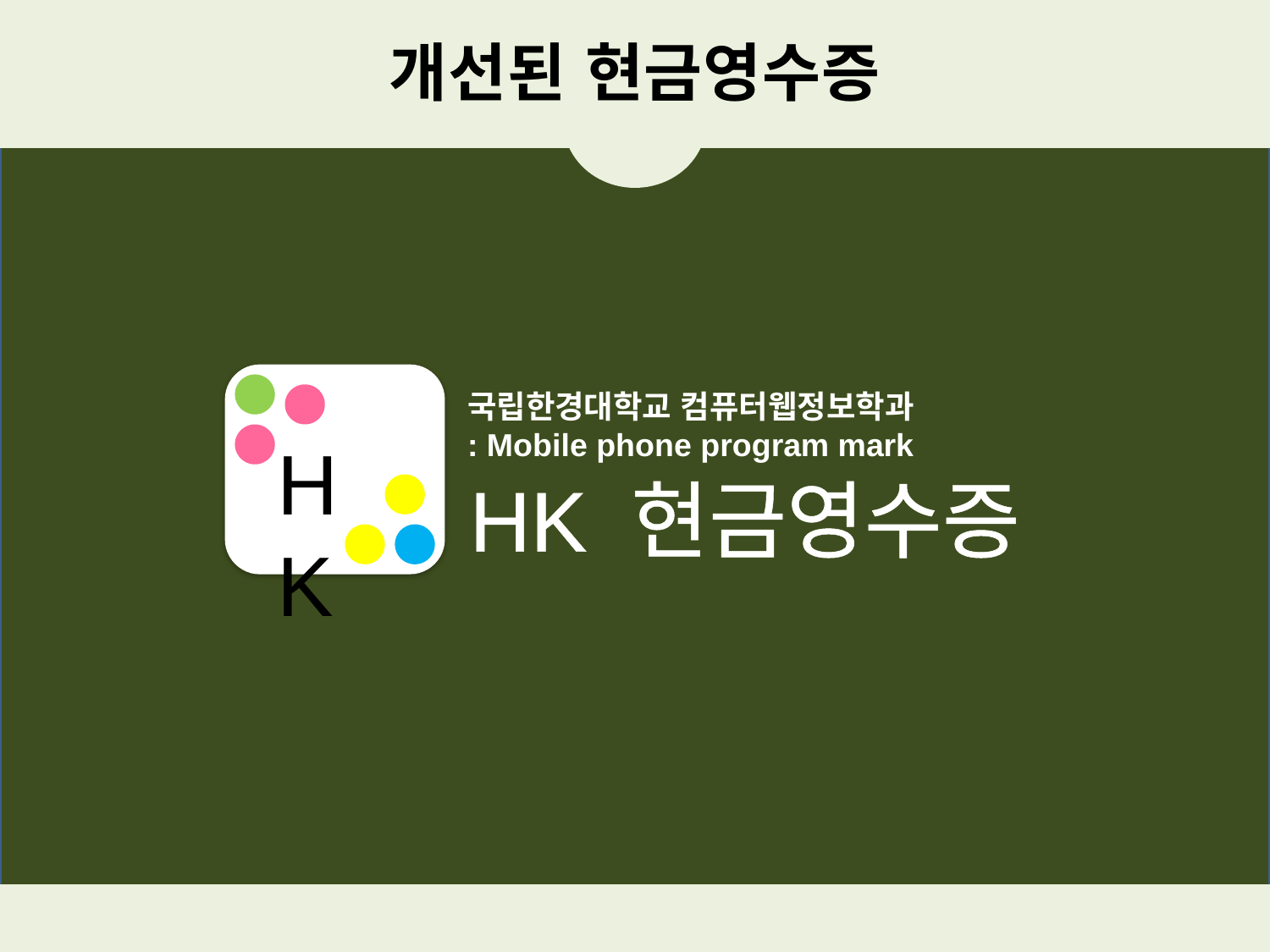

개선된 현금영수증

HK

국립한경대학교 컴퓨터웹정보학과
: Mobile phone program mark
HK 현금영수증